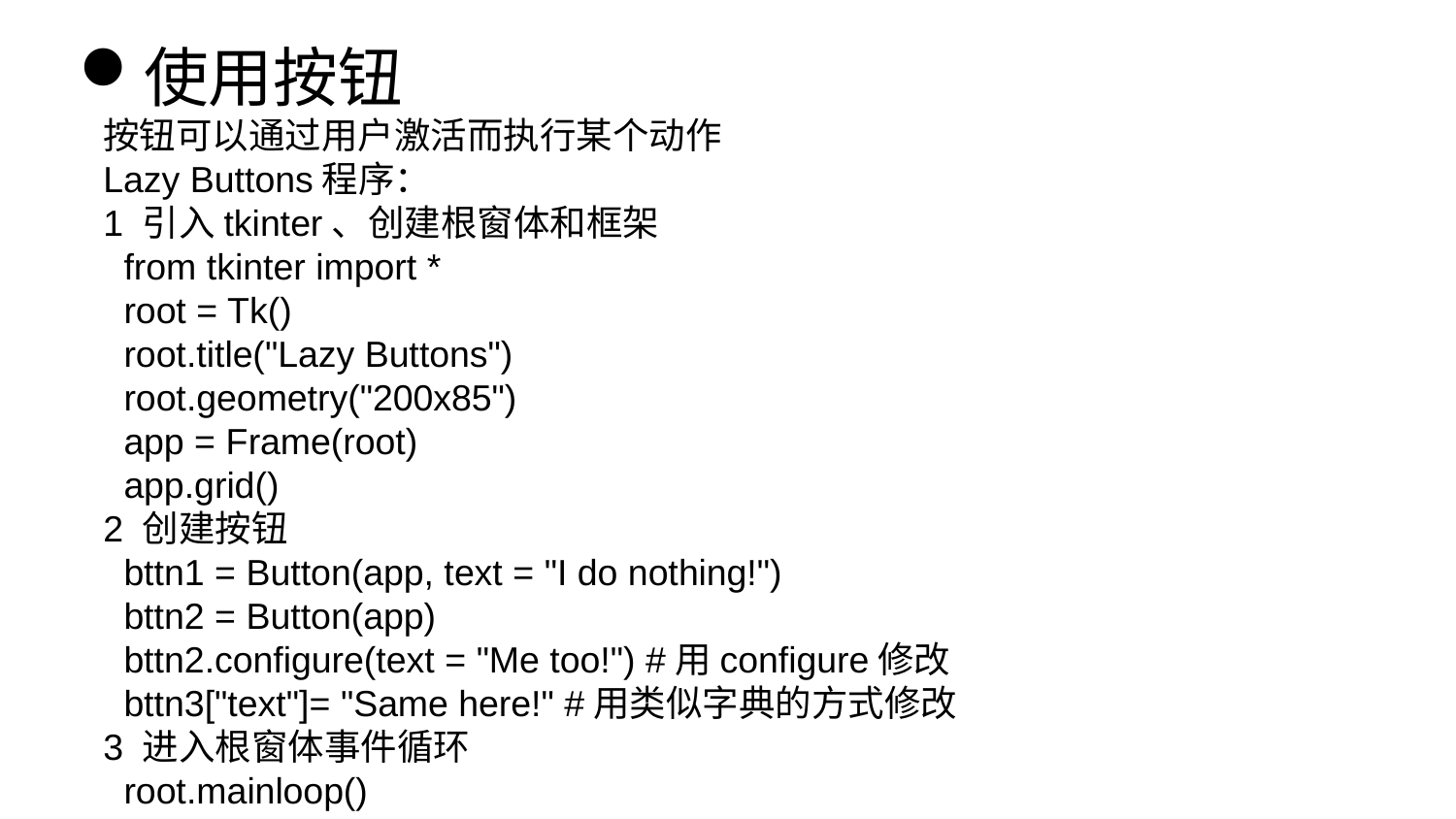

使用按钮
按钮可以通过用户激活而执行某个动作
Lazy Buttons程序：
1 引入tkinter、创建根窗体和框架
  from tkinter import *
  root = Tk()
  root.title("Lazy Buttons")
  root.geometry("200x85")
  app = Frame(root)
  app.grid()
2 创建按钮
  bttn1 = Button(app, text = "I do nothing!")
  bttn2 = Button(app)
  bttn2.configure(text = "Me too!") #用configure修改
  bttn3["text"]= "Same here!" #用类似字典的方式修改
3 进入根窗体事件循环
  root.mainloop()

10